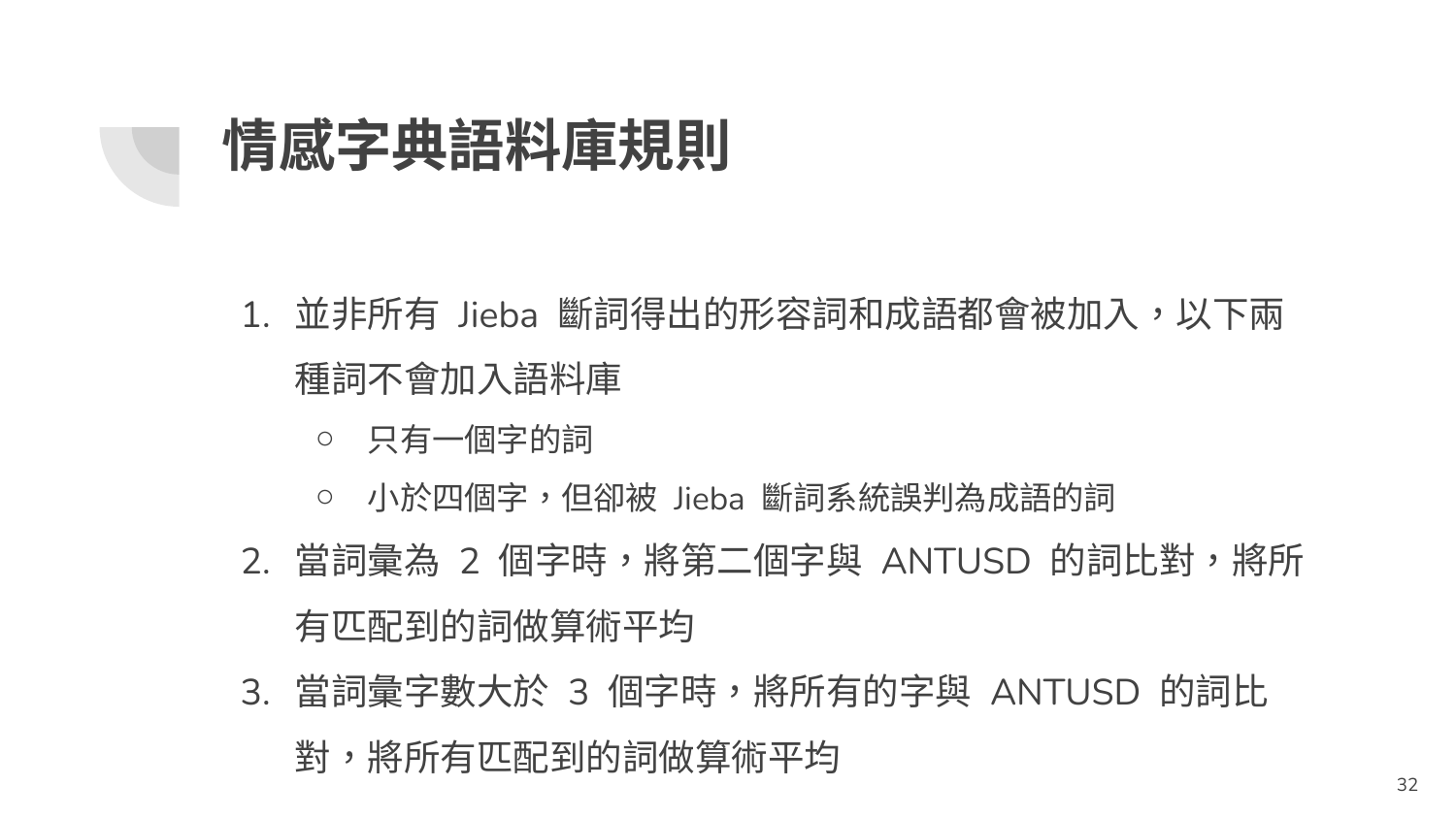

# 情感字典語料庫規則
並非所有 Jieba 斷詞得出的形容詞和成語都會被加入，以下兩種詞不會加入語料庫
只有一個字的詞
小於四個字，但卻被 Jieba 斷詞系統誤判為成語的詞
當詞彙為 2 個字時，將第二個字與 ANTUSD 的詞比對，將所有匹配到的詞做算術平均
當詞彙字數大於 3 個字時，將所有的字與 ANTUSD 的詞比對，將所有匹配到的詞做算術平均
32